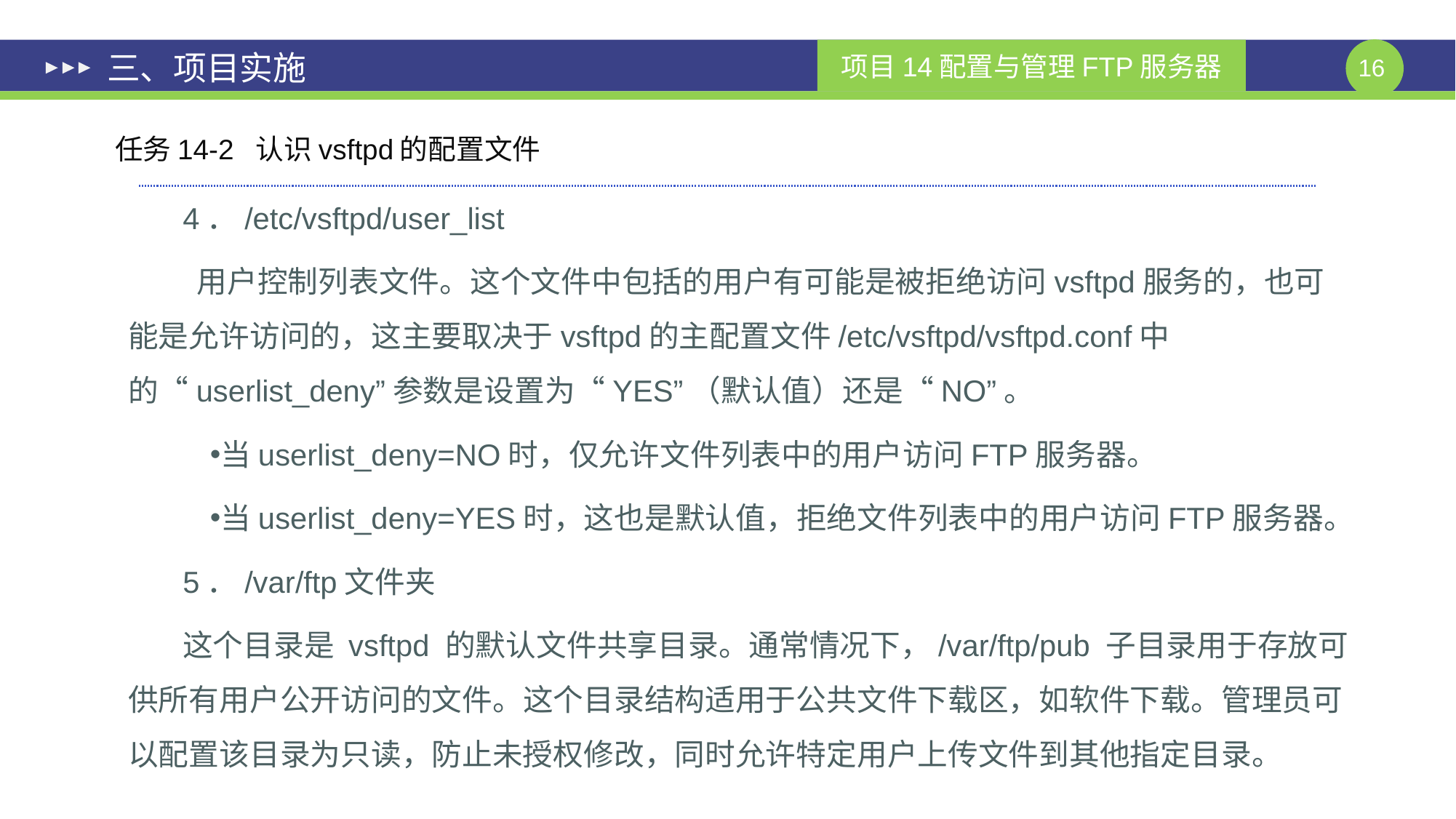

# 三、项目实施
任务14-2  认识vsftpd的配置文件
4．/etc/vsftpd/user_list
 用户控制列表文件。这个文件中包括的用户有可能是被拒绝访问vsftpd服务的，也可能是允许访问的，这主要取决于vsftpd的主配置文件/etc/vsftpd/vsftpd.conf中的“userlist_deny”参数是设置为“YES”（默认值）还是“NO”。
当userlist_deny=NO时，仅允许文件列表中的用户访问FTP服务器。
当userlist_deny=YES时，这也是默认值，拒绝文件列表中的用户访问FTP服务器。
5．/var/ftp文件夹
这个目录是 vsftpd 的默认文件共享目录。通常情况下，/var/ftp/pub 子目录用于存放可供所有用户公开访问的文件。这个目录结构适用于公共文件下载区，如软件下载。管理员可以配置该目录为只读，防止未授权修改，同时允许特定用户上传文件到其他指定目录。